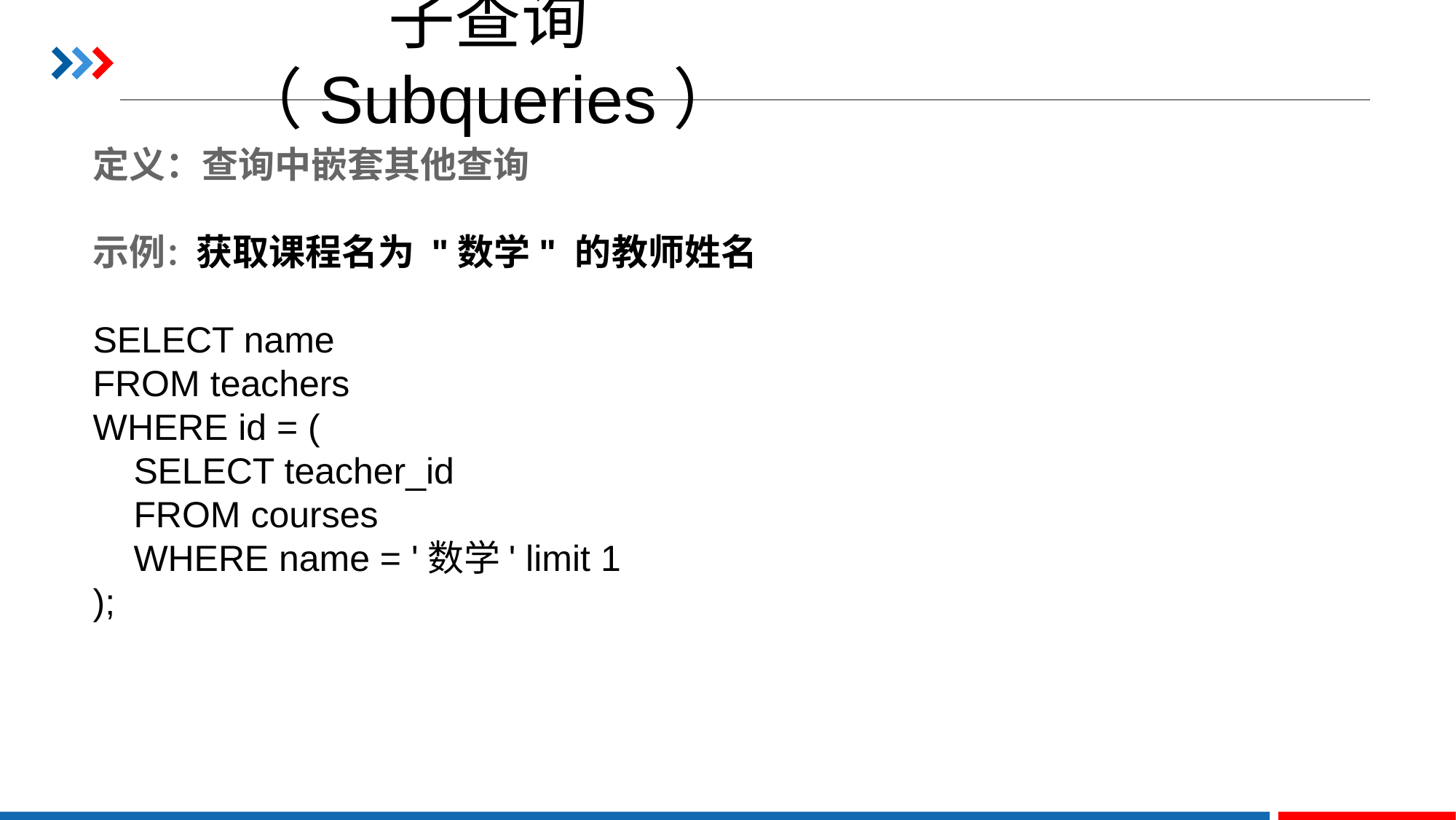

# 子查询（Subqueries）
定义：查询中嵌套其他查询

示例：获取课程名为 "数学" 的教师姓名

SELECT name
FROM teachers
WHERE id = (
    SELECT teacher_id
    FROM courses
    WHERE name = '数学' limit 1
);